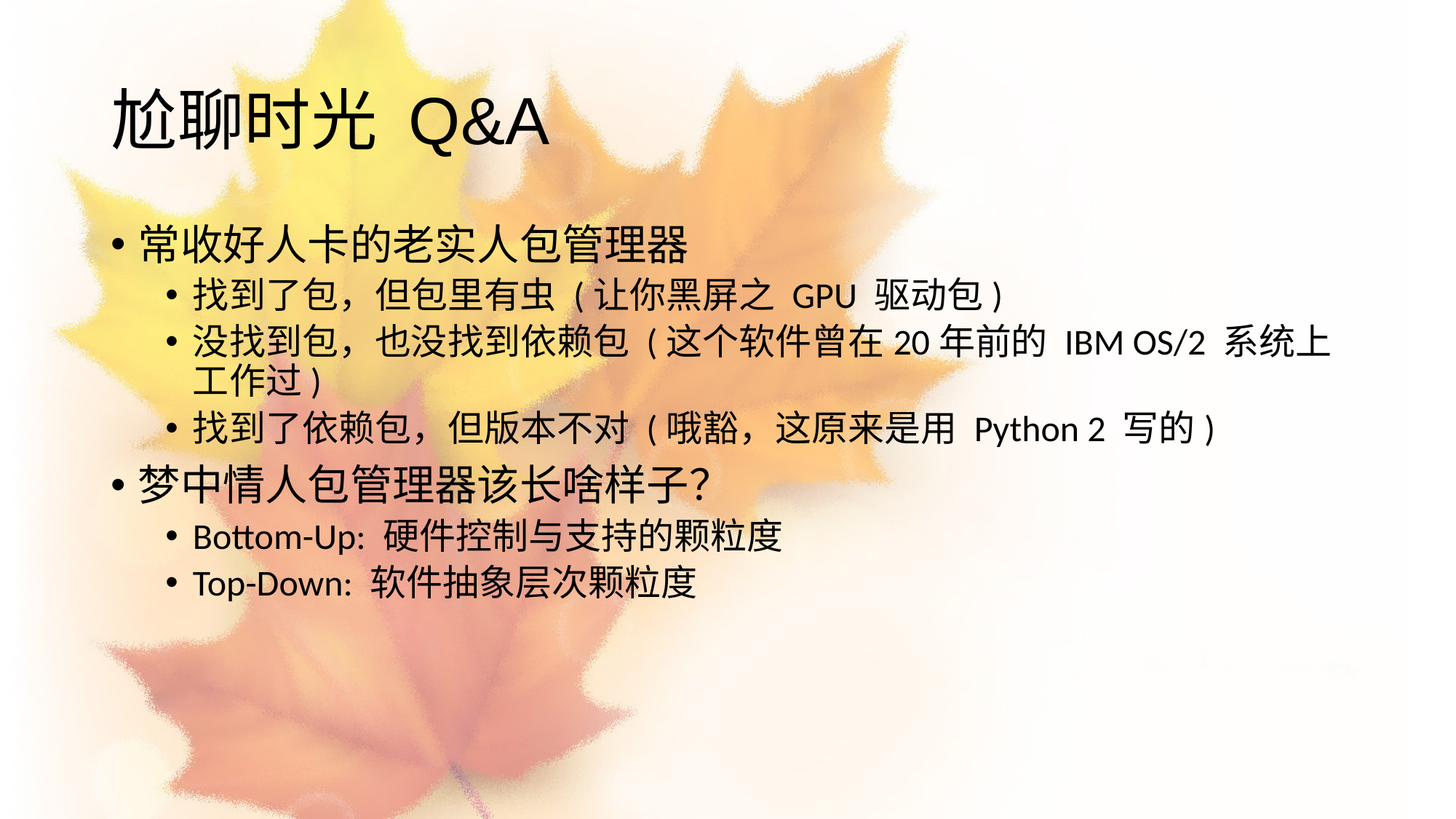

# 尬聊时光 Q&A
常收好人卡的老实人包管理器
找到了包，但包里有虫 (让你黑屏之 GPU 驱动包)
没找到包，也没找到依赖包 (这个软件曾在20年前的 IBM OS/2 系统上工作过)
找到了依赖包，但版本不对 (哦豁，这原来是用 Python 2 写的)
梦中情人包管理器该长啥样子？
Bottom-Up: 硬件控制与支持的颗粒度
Top-Down: 软件抽象层次颗粒度